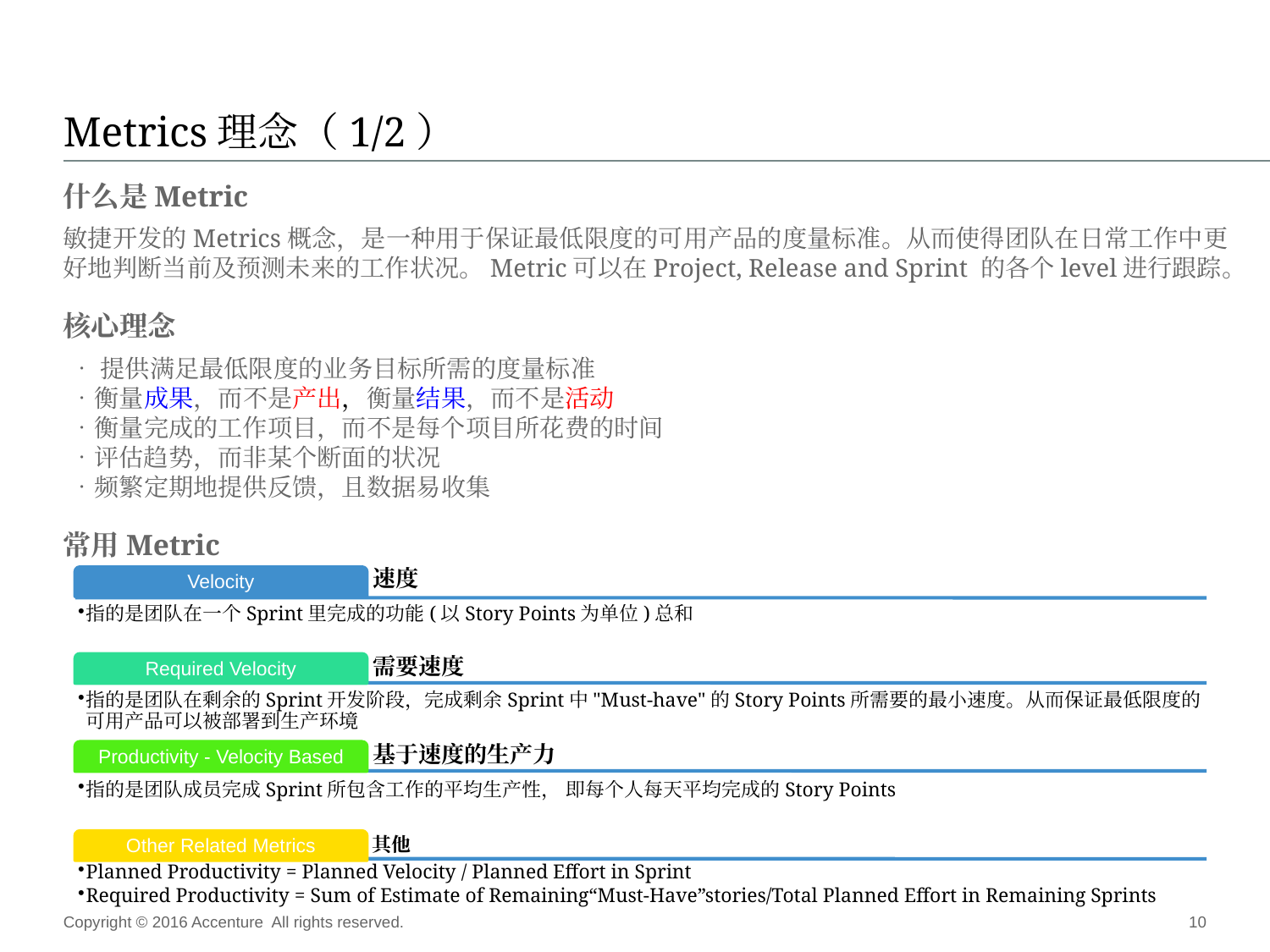

# Metrics理念（1/2）
什么是Metric
敏捷开发的Metrics概念，是一种用于保证最低限度的可用产品的度量标准。从而使得团队在日常工作中更
好地判断当前及预测未来的工作状况。Metric可以在Project, Release and Sprint 的各个level进行跟踪。

核心理念
 •提供满足最低限度的业务目标所需的度量标准
 •衡量成果，而不是产出，衡量结果，而不是活动
 •衡量完成的工作项目，而不是每个项目所花费的时间
 •评估趋势，而非某个断面的状况
 •频繁定期地提供反馈，且数据易收集

常用Metric

速度
Velocity
指的是团队在一个Sprint里完成的功能(以Story Points为单位)总和
需要速度
Required Velocity
指的是团队在剩余的Sprint开发阶段，完成剩余Sprint中"Must-have"的Story Points所需要的最小速度。从而保证最低限度的可用产品可以被部署到生产环境
基于速度的生产力
Productivity - Velocity Based
指的是团队成员完成Sprint所包含工作的平均生产性， 即每个人每天平均完成的Story Points
其他
Other Related Metrics
Planned Productivity = Planned Velocity / Planned Effort in Sprint
Required Productivity = Sum of Estimate of Remaining“Must-Have”stories/Total Planned Effort in Remaining Sprints
Copyright © 2016 Accenture  All rights reserved.
10